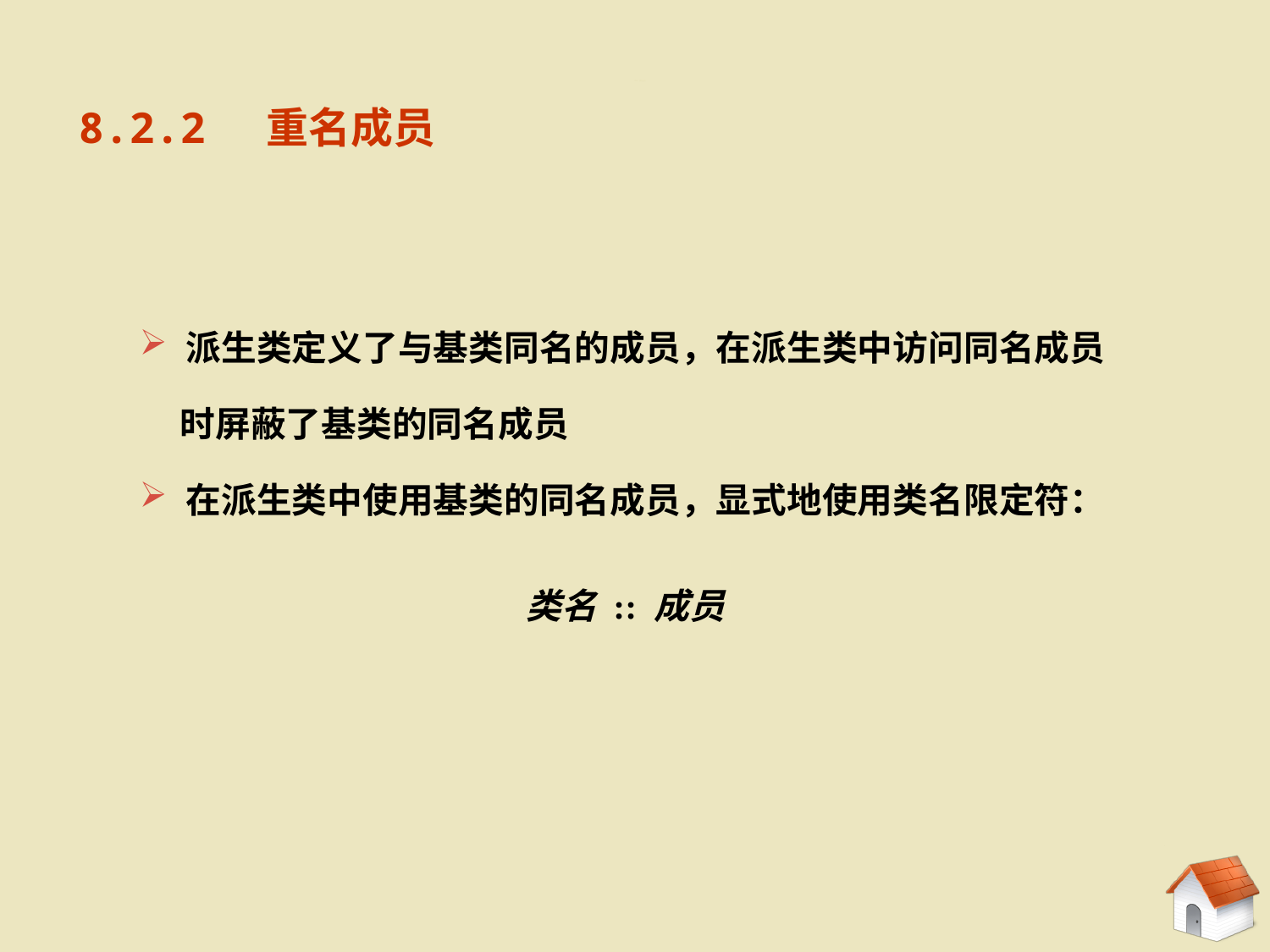

8.2.2  重名成员
8.2.2  重名成员
 派生类定义了与基类同名的成员，在派生类中访问同名成员
    时屏蔽了基类的同名成员
 在派生类中使用基类的同名成员，显式地使用类名限定符：
类名 :: 成员